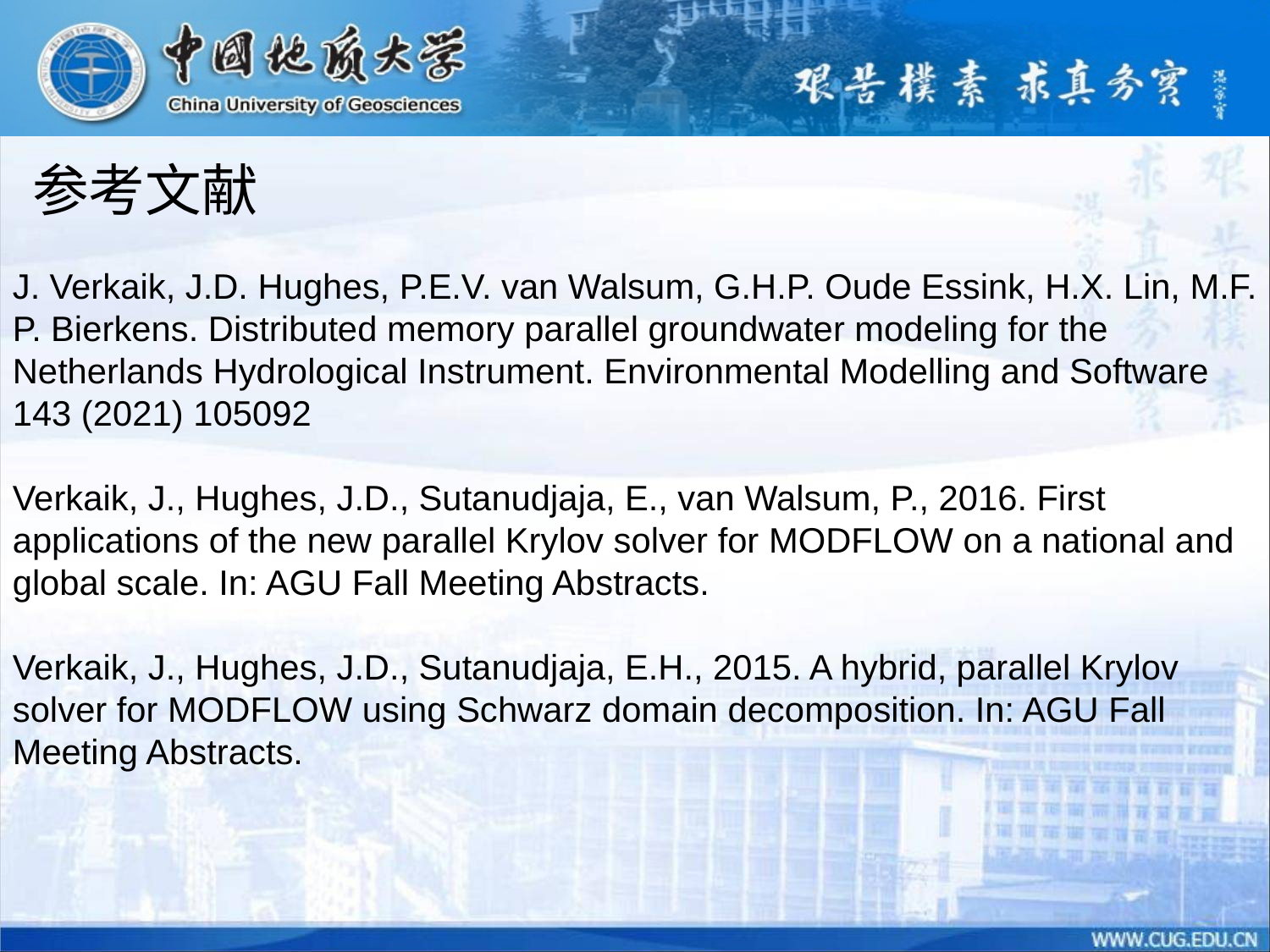

参考文献
J. Verkaik, J.D. Hughes, P.E.V. van Walsum, G.H.P. Oude Essink, H.X. Lin, M.F. P. Bierkens. Distributed memory parallel groundwater modeling for the Netherlands Hydrological Instrument. Environmental Modelling and Software 143 (2021) 105092

Verkaik, J., Hughes, J.D., Sutanudjaja, E., van Walsum, P., 2016. First applications of the new parallel Krylov solver for MODFLOW on a national and global scale. In: AGU Fall Meeting Abstracts.

Verkaik, J., Hughes, J.D., Sutanudjaja, E.H., 2015. A hybrid, parallel Krylov solver for MODFLOW using Schwarz domain decomposition. In: AGU Fall Meeting Abstracts.